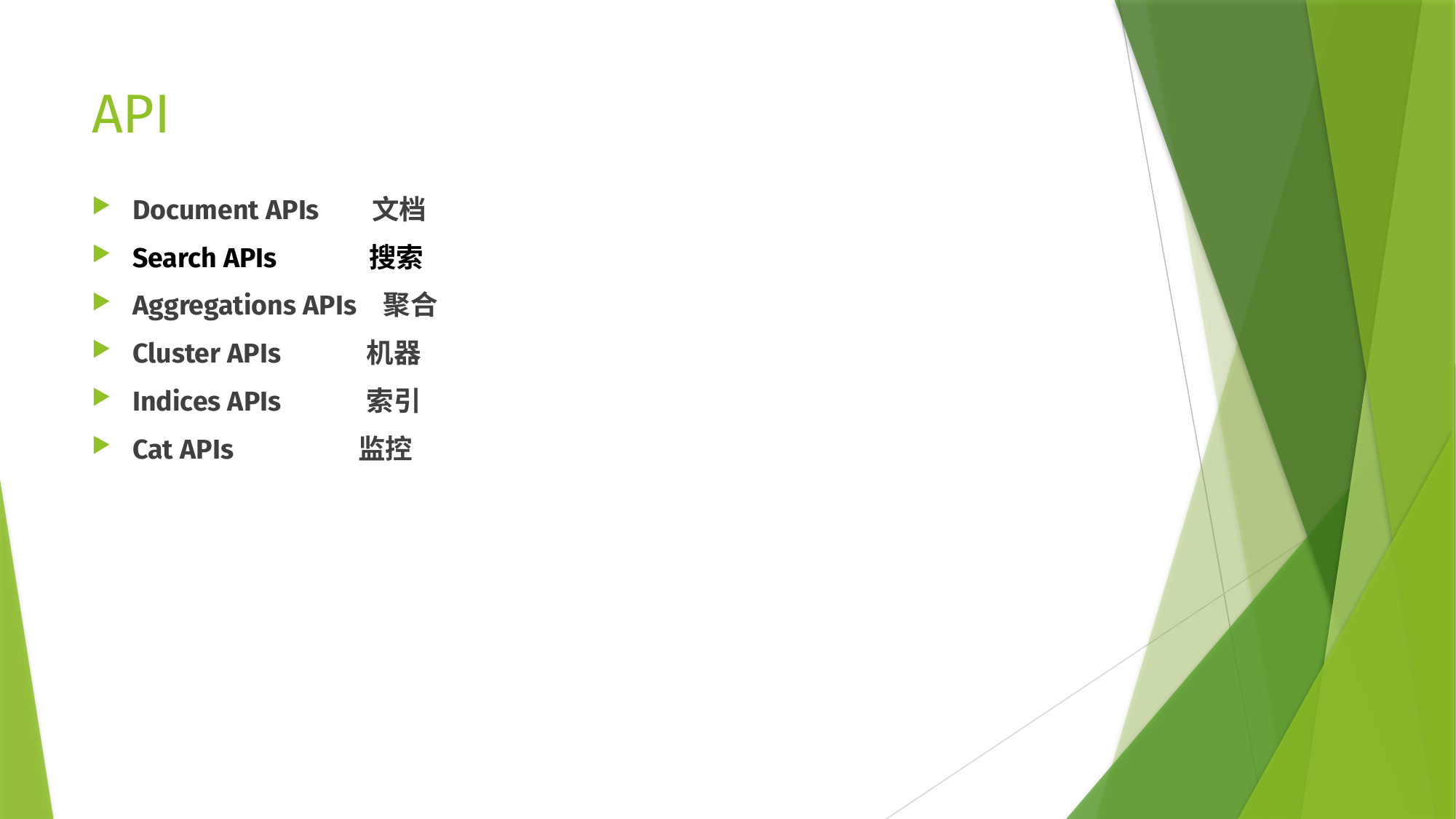

# API
Document APIs       文档
Search APIs             搜索
Aggregations APIs   聚合
Cluster APIs            机器
Indices APIs            索引
Cat APIs                  监控